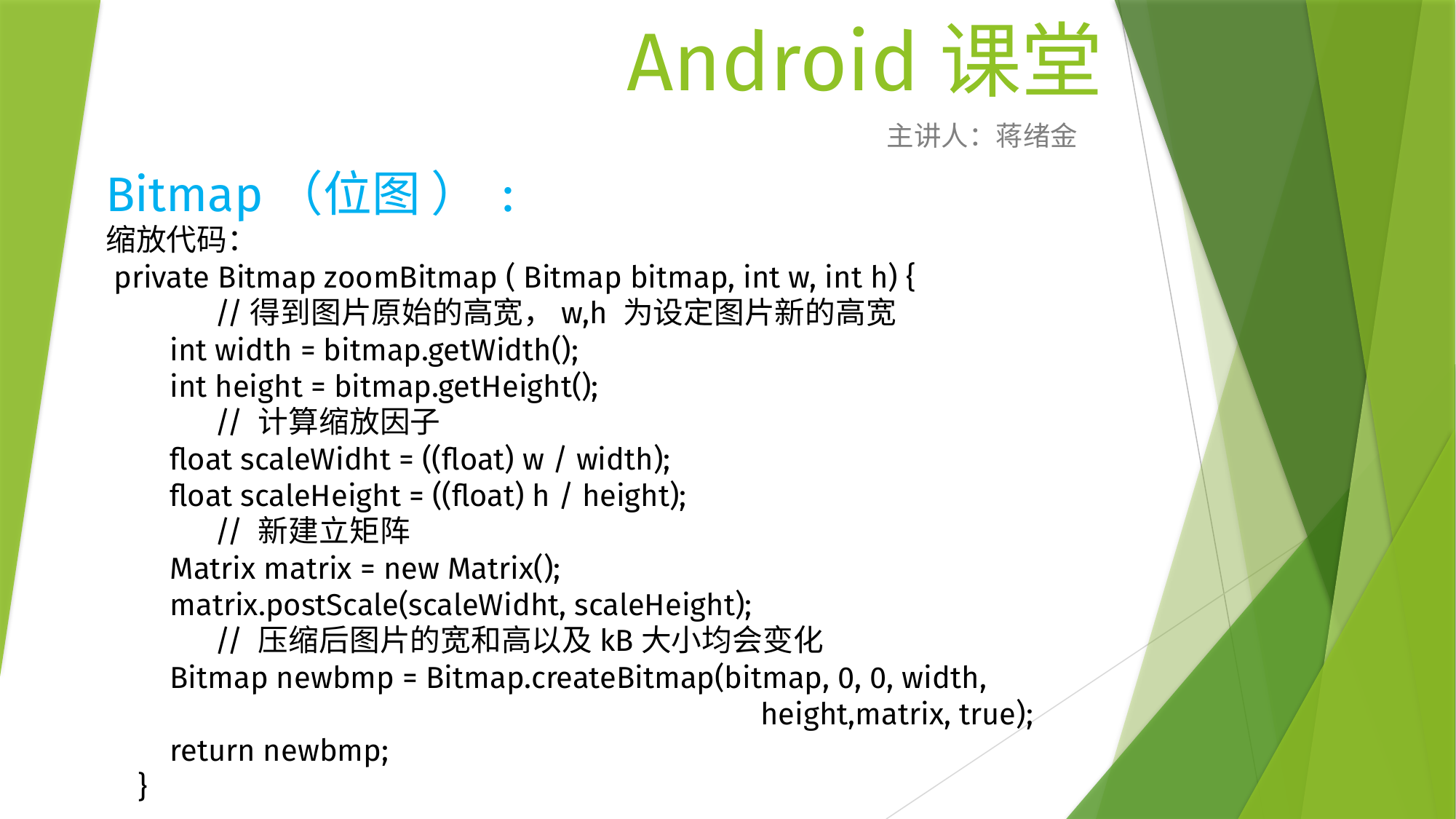

# Android课堂
主讲人：蒋绪金
Bitmap（位图 ） :
缩放代码：
 private Bitmap zoomBitmap ( Bitmap bitmap, int w, int h) {
	//得到图片原始的高宽，w,h 为设定图片新的高宽
        int width = bitmap.getWidth();
        int height = bitmap.getHeight();
	// 计算缩放因子
        float scaleWidht = ((float) w / width);
        float scaleHeight = ((float) h / height);
	// 新建立矩阵
        Matrix matrix = new Matrix();
        matrix.postScale(scaleWidht, scaleHeight);
	// 压缩后图片的宽和高以及kB大小均会变化
        Bitmap newbmp = Bitmap.createBitmap(bitmap, 0, 0, width, 							height,matrix, true);
        return newbmp;
    }